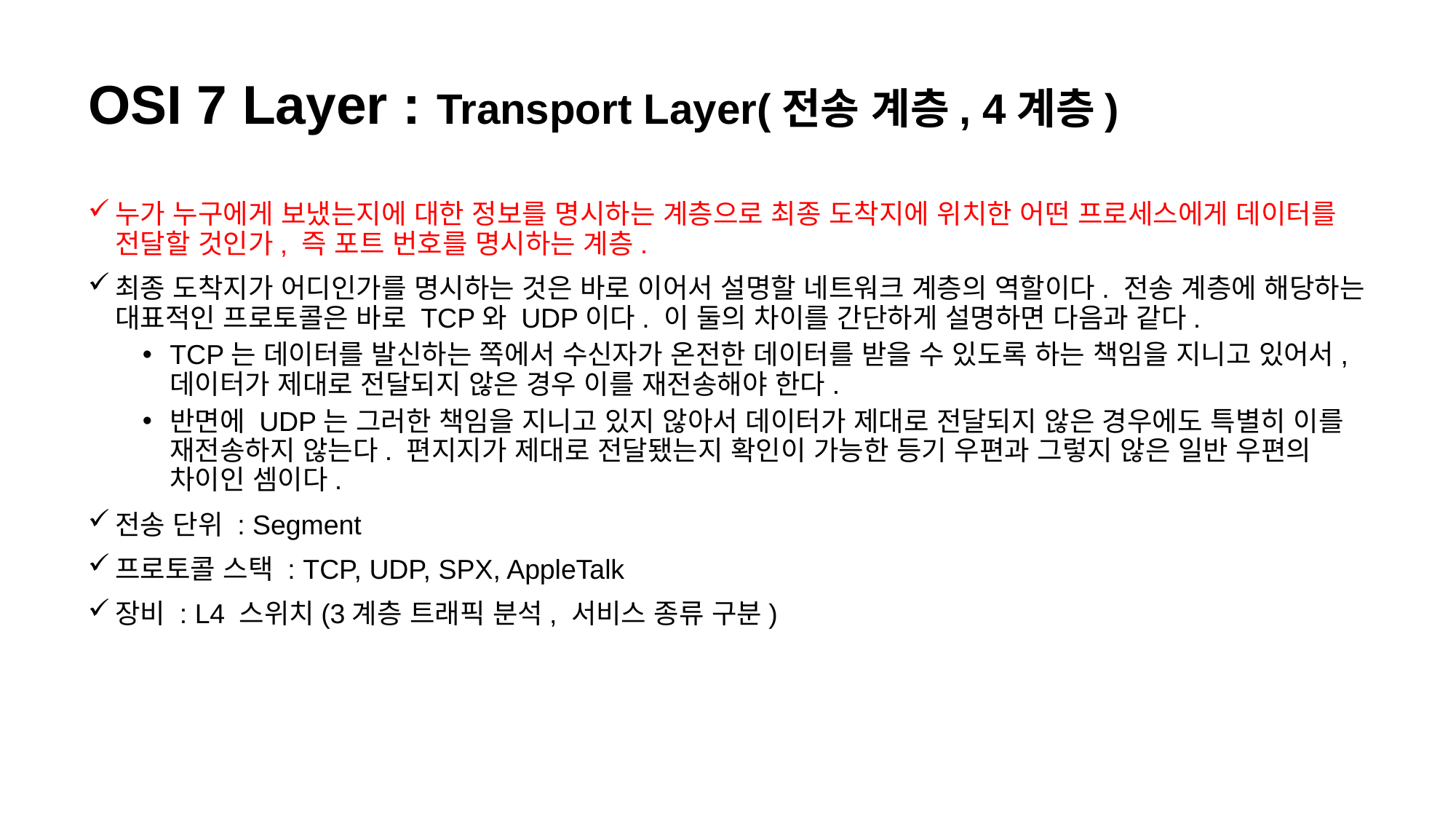

# OSI 7 Layer : Transport Layer(전송 계층, 4계층)
누가 누구에게 보냈는지에 대한 정보를 명시하는 계층으로 최종 도착지에 위치한 어떤 프로세스에게 데이터를 전달할 것인가, 즉 포트 번호를 명시하는 계층.
최종 도착지가 어디인가를 명시하는 것은 바로 이어서 설명할 네트워크 계층의 역할이다. 전송 계층에 해당하는 대표적인 프로토콜은 바로 TCP와 UDP이다. 이 둘의 차이를 간단하게 설명하면 다음과 같다.
TCP는 데이터를 발신하는 쪽에서 수신자가 온전한 데이터를 받을 수 있도록 하는 책임을 지니고 있어서, 데이터가 제대로 전달되지 않은 경우 이를 재전송해야 한다.
반면에 UDP는 그러한 책임을 지니고 있지 않아서 데이터가 제대로 전달되지 않은 경우에도 특별히 이를 재전송하지 않는다. 편지지가 제대로 전달됐는지 확인이 가능한 등기 우편과 그렇지 않은 일반 우편의 차이인 셈이다.
전송 단위 : Segment
프로토콜 스택 : TCP, UDP, SPX, AppleTalk
장비 : L4 스위치(3계층 트래픽 분석, 서비스 종류 구분)